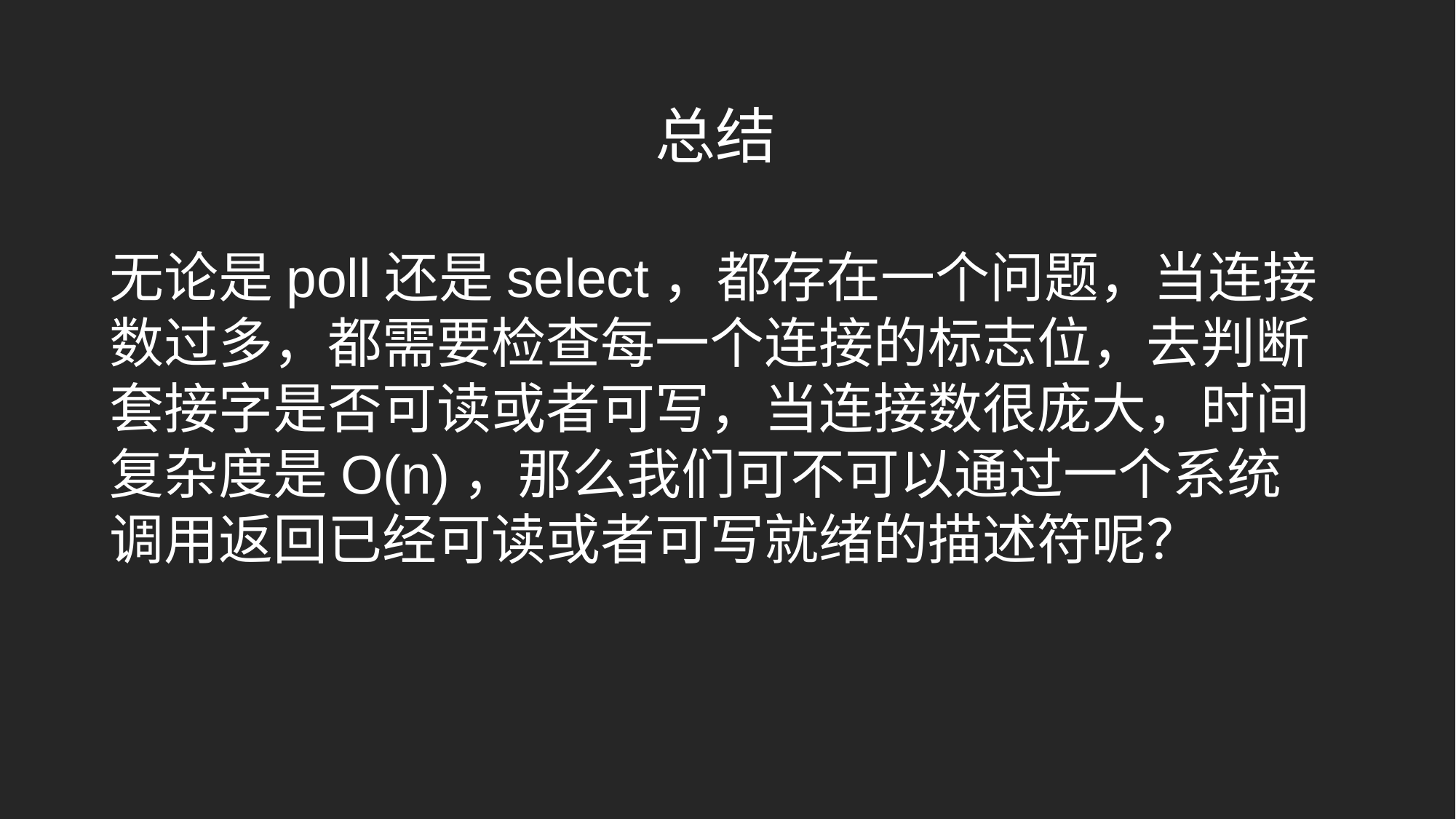

总结

无论是poll还是select，都存在一个问题，当连接数过多，都需要检查每一个连接的标志位，去判断套接字是否可读或者可写，当连接数很庞大，时间复杂度是O(n)，那么我们可不可以通过一个系统调用返回已经可读或者可写就绪的描述符呢？